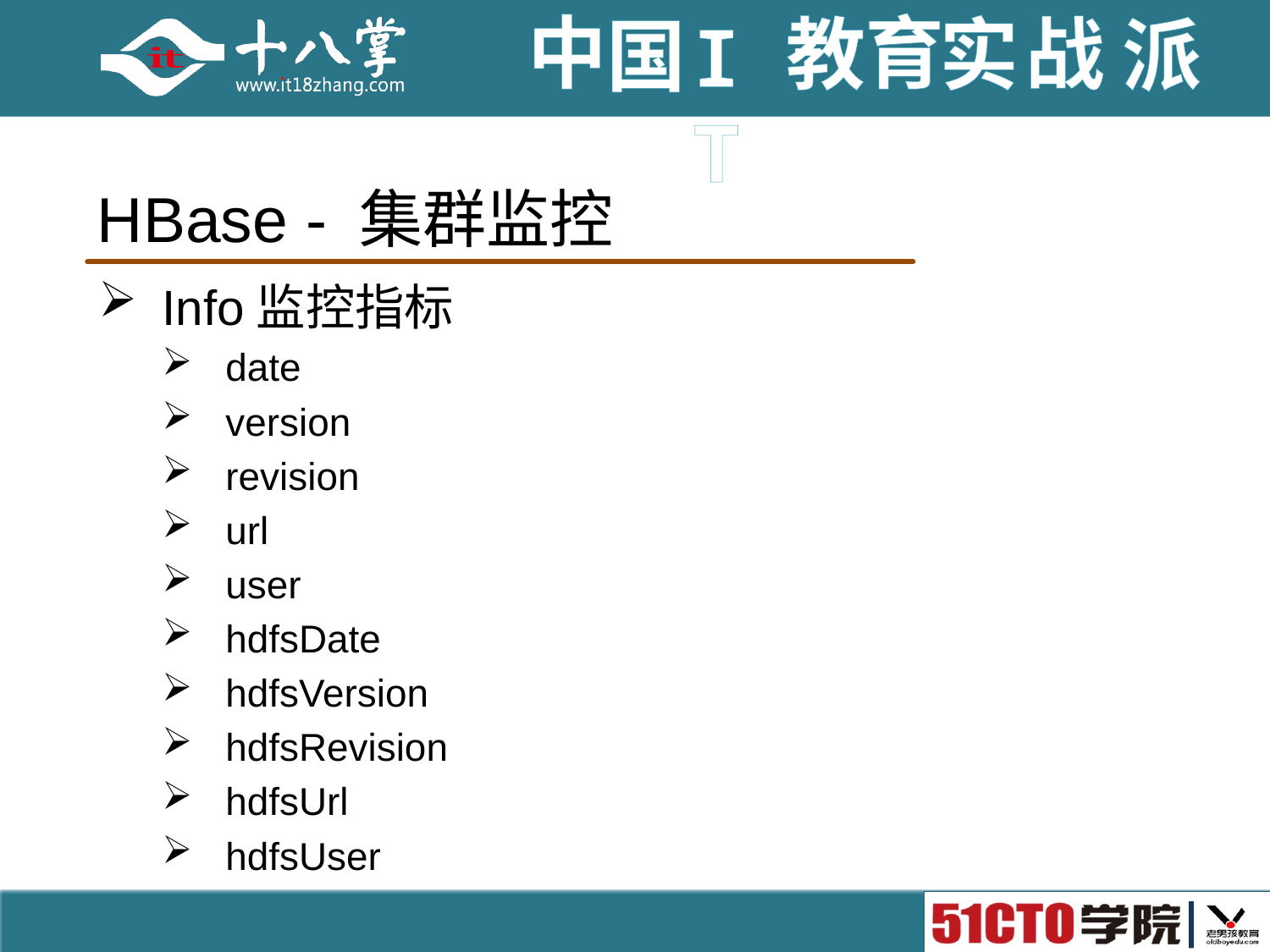

# HBase - 集群监控
Info监控指标
date
version
revision
url
user
hdfsDate
hdfsVersion
hdfsRevision
hdfsUrl
hdfsUser